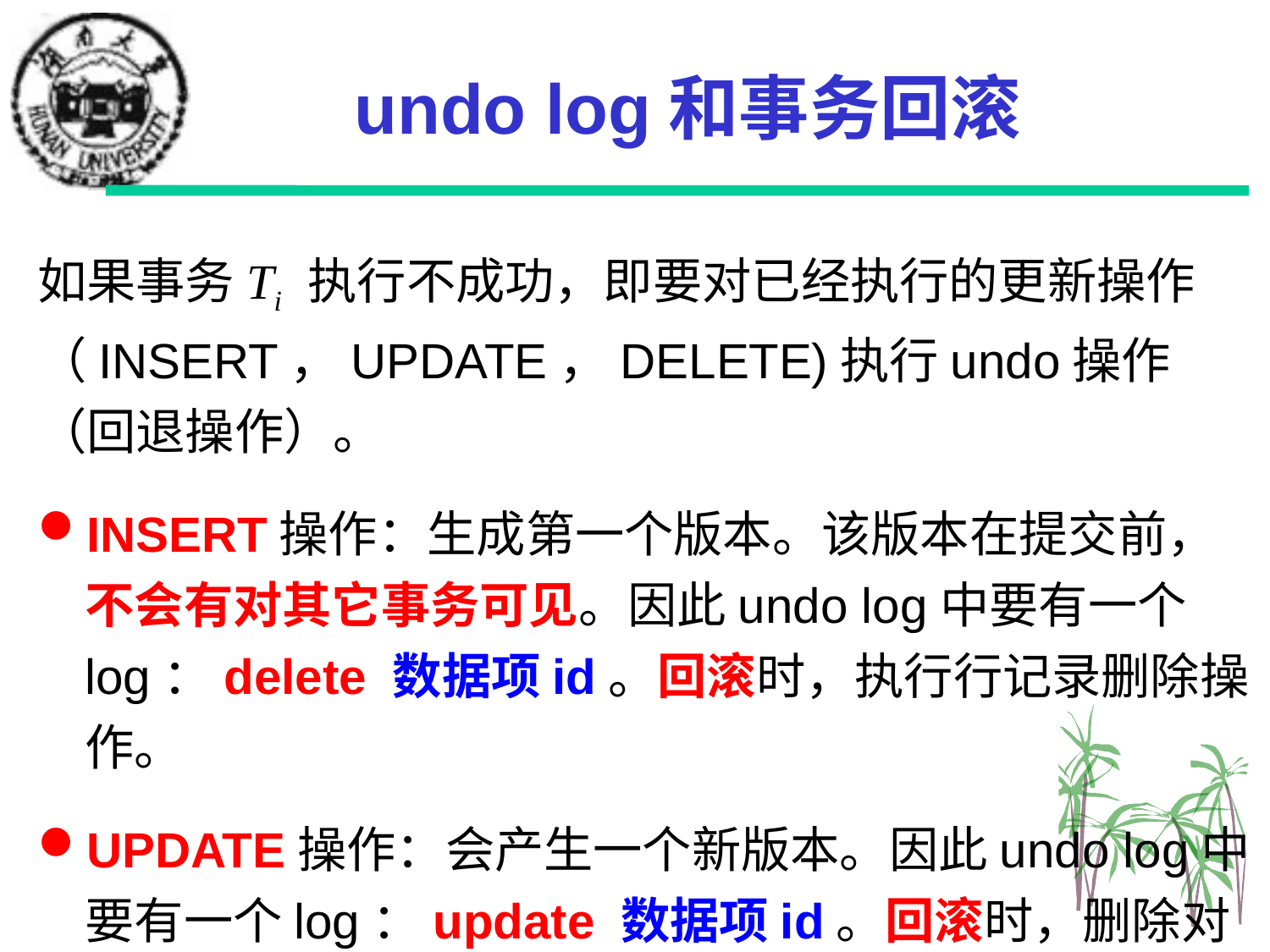

# undo log和事务回滚
如果事务Ti 执行不成功，即要对已经执行的更新操作（INSERT，UPDATE，DELETE)执行undo操作（回退操作）。
INSERT操作：生成第一个版本。该版本在提交前，不会有对其它事务可见。因此undo log中要有一个log：delete 数据项id。回滚时，执行行记录删除操作。
UPDATE操作：会产生一个新版本。因此undo log中要有一个log：update 数据项id。回滚时，删除对应的版本；